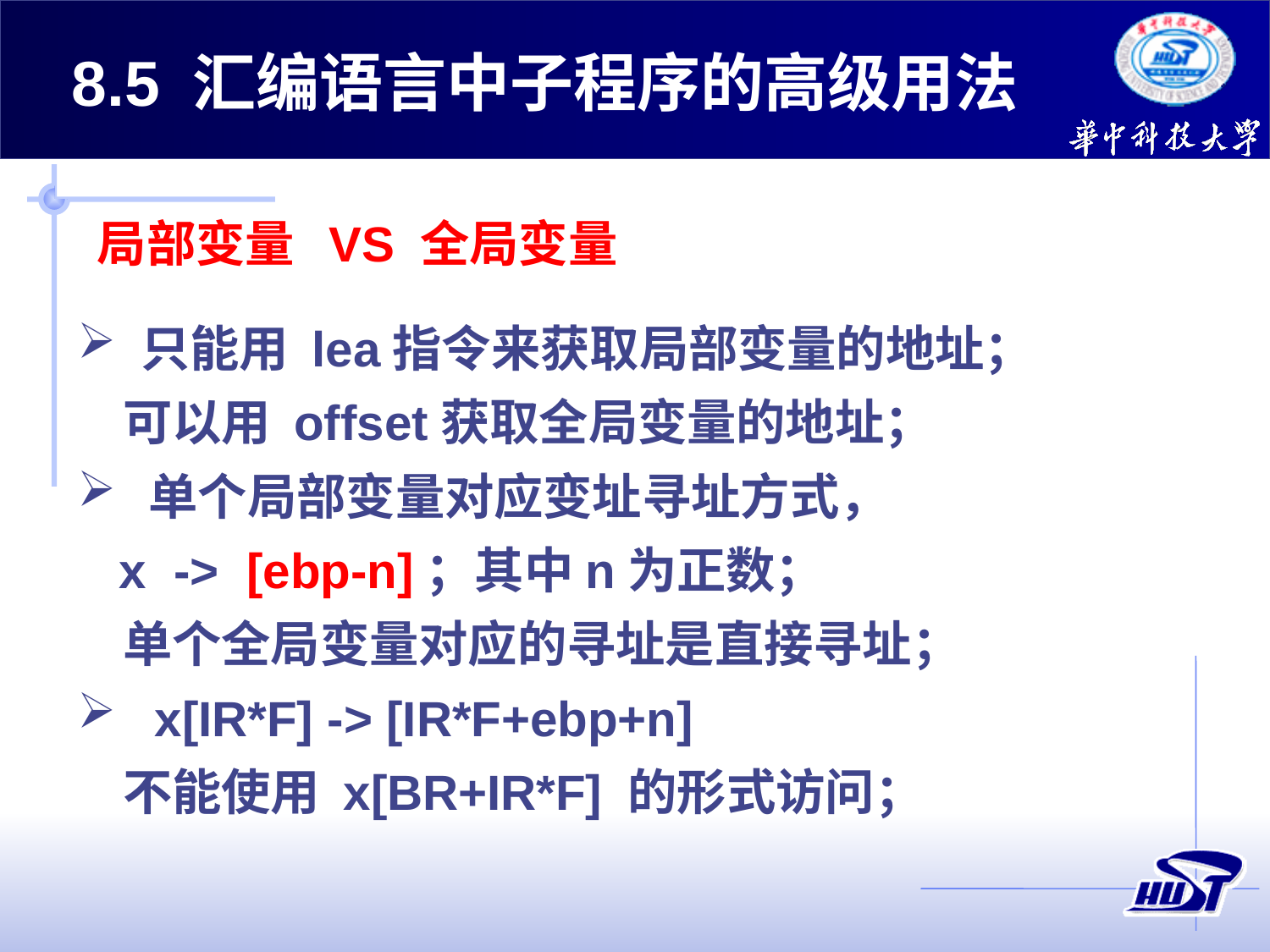

8.5 汇编语言中子程序的高级用法
局部变量  VS 全局变量
只能用 lea指令来获取局部变量的地址；
   可以用 offset获取全局变量的地址；
单个局部变量对应变址寻址方式，
   x  ->  [ebp-n]；其中n为正数；
   单个全局变量对应的寻址是直接寻址；
 x[IR*F] -> [IR*F+ebp+n]
   不能使用 x[BR+IR*F] 的形式访问；